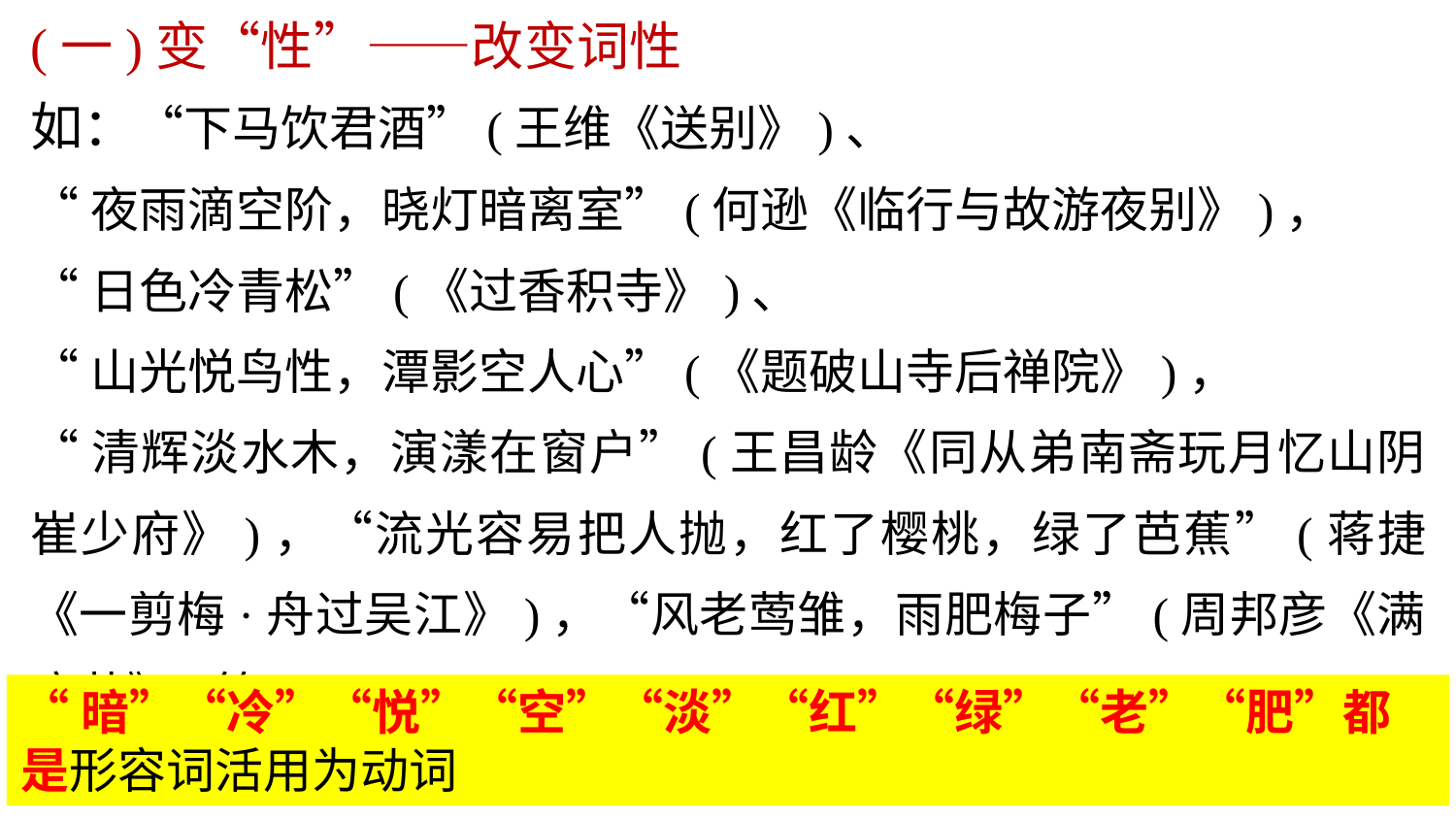

(一)变“性”——改变词性
如：“下马饮君酒”(王维《送别》)、
“夜雨滴空阶，晓灯暗离室”(何逊《临行与故游夜别》)，
“日色冷青松”(《过香积寺》)、
“山光悦鸟性，潭影空人心”(《题破山寺后禅院》)，
“清辉淡水木，演漾在窗户”(王昌龄《同从弟南斋玩月忆山阴崔少府》)，“流光容易把人抛，红了樱桃，绿了芭蕉”(蒋捷《一剪梅·舟过吴江》)，“风老莺雏，雨肥梅子”(周邦彦《满庭芳》)等
“暗”“冷”“悦”“空”“淡”“红”“绿”“老”“肥”都是形容词活用为动词